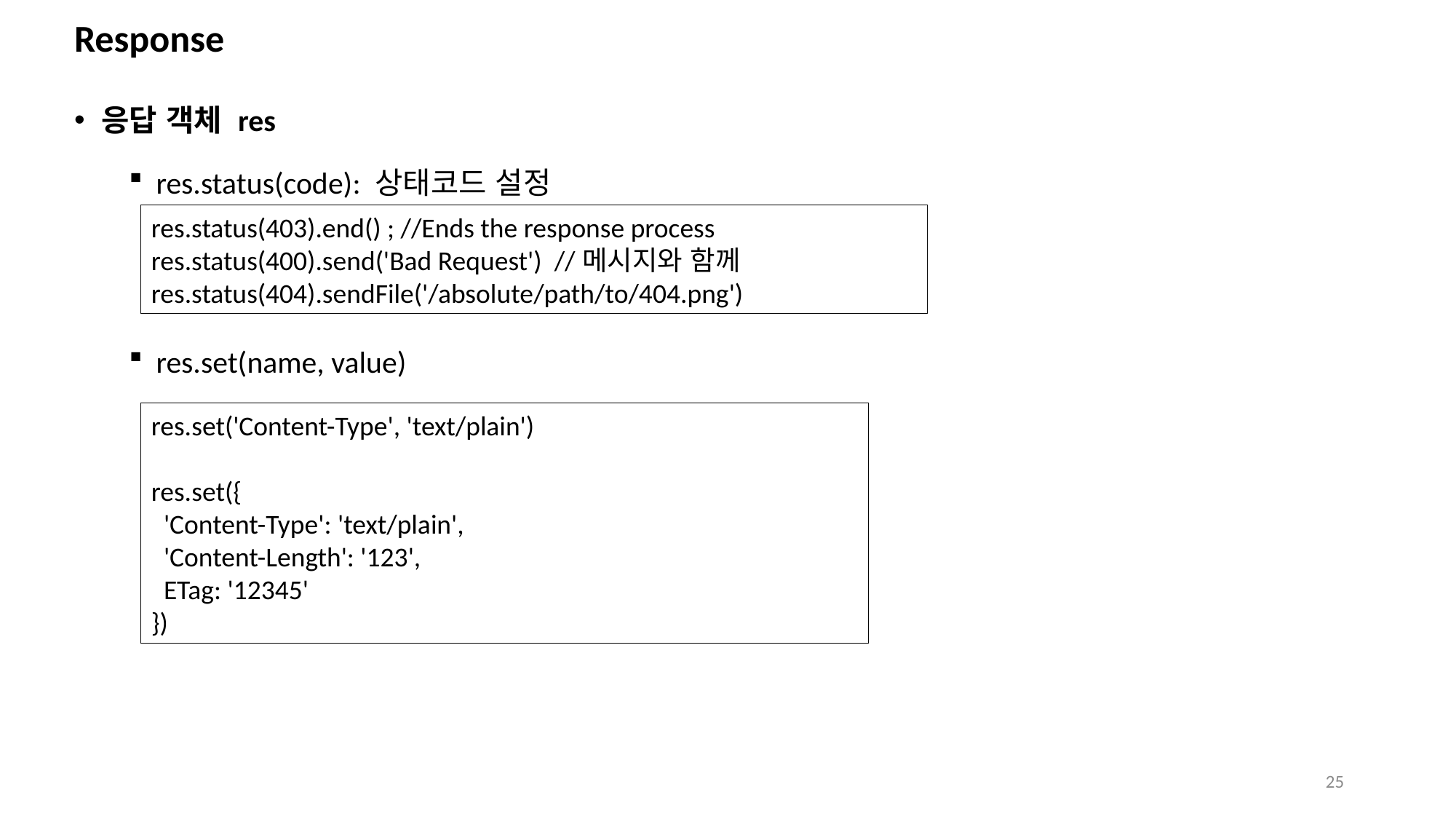

# Response
응답 객체 res
res.status(code): 상태코드 설정

res.set(name, value)

res.status(403).end() ; //Ends the response process
res.status(400).send('Bad Request')  //메시지와 함께
res.status(404).sendFile('/absolute/path/to/404.png')
res.set('Content-Type', 'text/plain')

res.set({
  'Content-Type': 'text/plain',
  'Content-Length': '123',
  ETag: '12345'
})
25